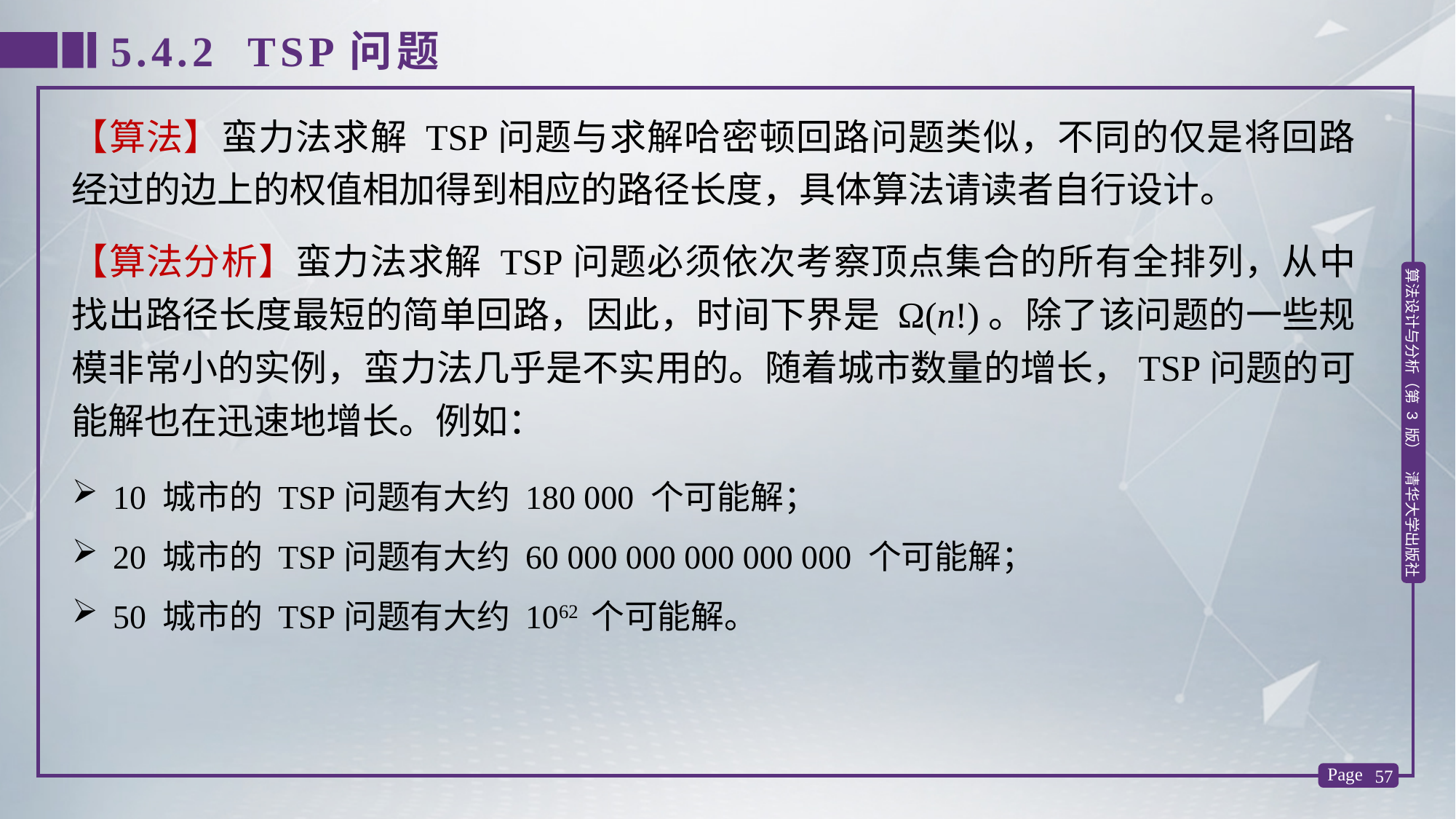

5.4.2  TSP问题
【算法】蛮力法求解 TSP问题与求解哈密顿回路问题类似，不同的仅是将回路经过的边上的权值相加得到相应的路径长度，具体算法请读者自行设计。
【算法分析】蛮力法求解 TSP问题必须依次考察顶点集合的所有全排列，从中找出路径长度最短的简单回路，因此，时间下界是 Ω(n!)。除了该问题的一些规模非常小的实例，蛮力法几乎是不实用的。随着城市数量的增长，TSP问题的可能解也在迅速地增长。例如：
10 城市的 TSP问题有大约 180 000 个可能解；
20 城市的 TSP问题有大约 60 000 000 000 000 000 个可能解；
50 城市的 TSP问题有大约 1062 个可能解。